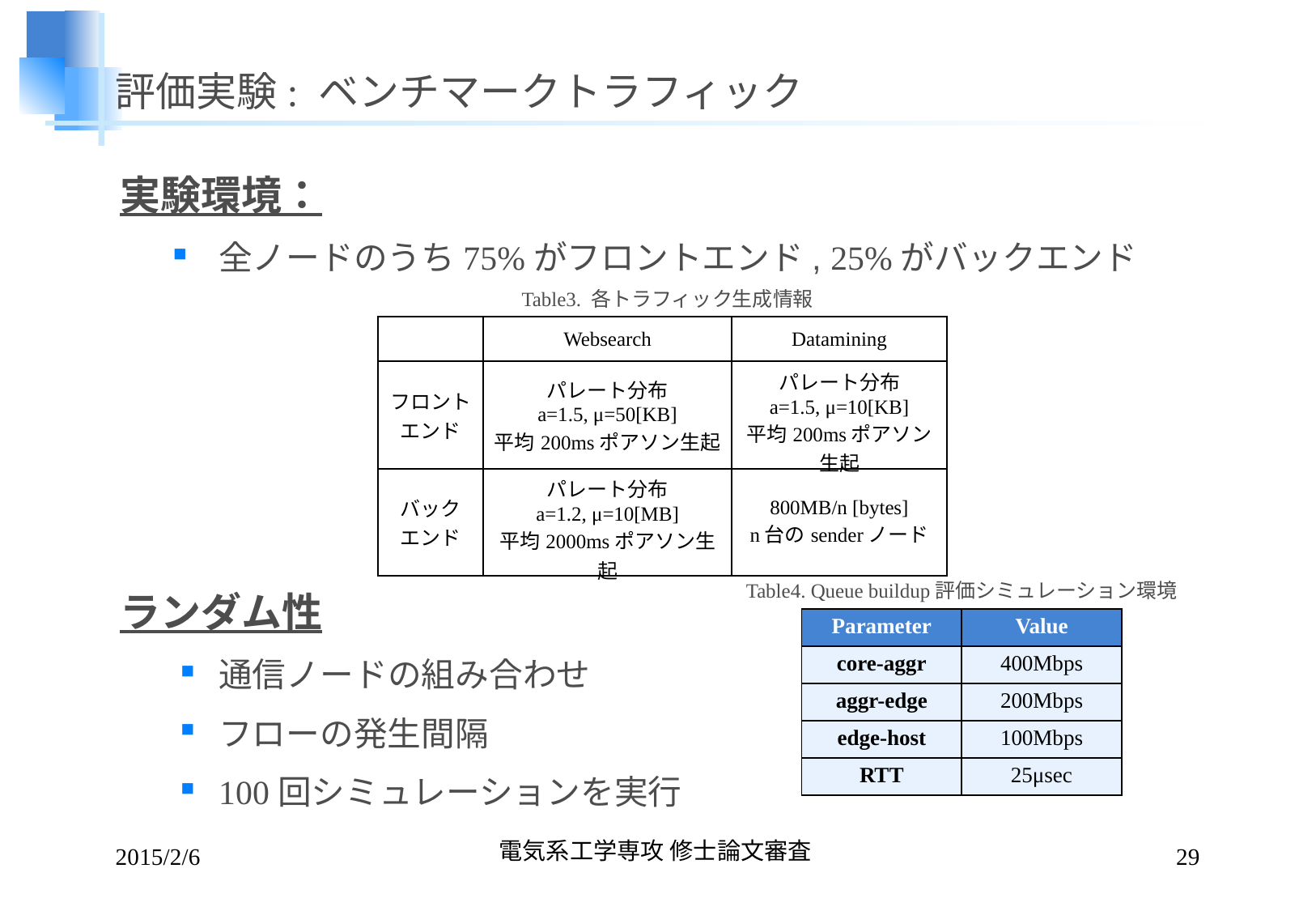

# 評価実験: ベンチマークトラフィック
実験環境：
全ノードのうち75%がフロントエンド, 25%がバックエンド

ランダム性
通信ノードの組み合わせ
フローの発生間隔
100回シミュレーションを実行
Table3. 各トラフィック生成情報
|  | Websearch | Datamining |
| --- | --- | --- |
| フロント エンド | パレート分布 a=1.5, μ=50[KB] 平均200msポアソン生起 | パレート分布 a=1.5, μ=10[KB] 平均200msポアソン生起 |
| バック エンド | パレート分布 a=1.2, μ=10[MB] 平均2000msポアソン生起 | 800MB/n [bytes] n台のsenderノード |
Table4. Queue buildup評価シミュレーション環境
| Parameter | Value |
| --- | --- |
| core-aggr | 400Mbps |
| aggr-edge | 200Mbps |
| edge-host | 100Mbps |
| RTT | 25μsec |
2015/2/6
電気系工学専攻 修士論文審査
29